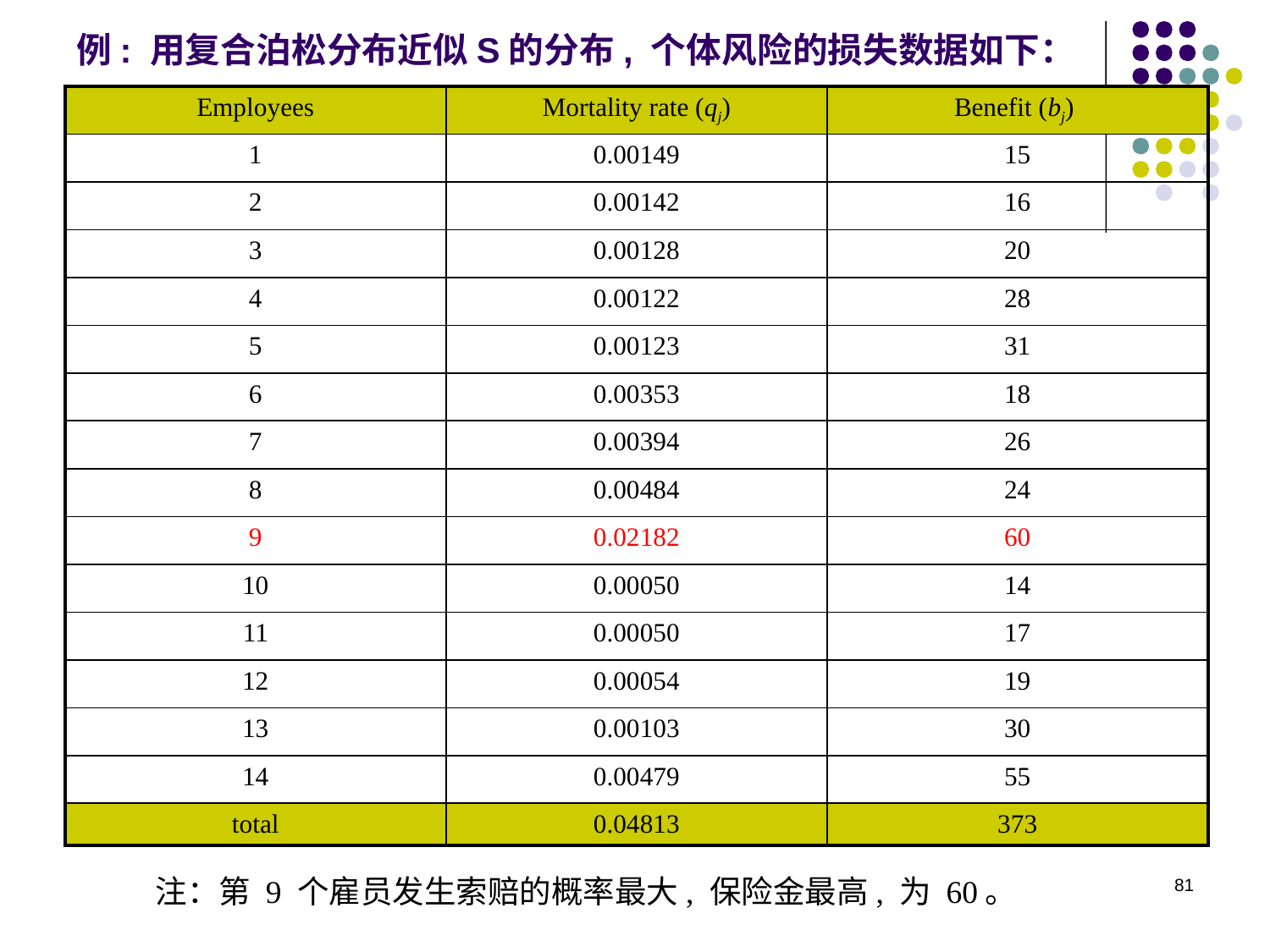

# 例: 用复合泊松分布近似S的分布, 个体风险的损失数据如下：
| Employees | Mortality rate (qj) | Benefit (bj) |
| --- | --- | --- |
| 1 | 0.00149 | 15 |
| 2 | 0.00142 | 16 |
| 3 | 0.00128 | 20 |
| 4 | 0.00122 | 28 |
| 5 | 0.00123 | 31 |
| 6 | 0.00353 | 18 |
| 7 | 0.00394 | 26 |
| 8 | 0.00484 | 24 |
| 9 | 0.02182 | 60 |
| 10 | 0.00050 | 14 |
| 11 | 0.00050 | 17 |
| 12 | 0.00054 | 19 |
| 13 | 0.00103 | 30 |
| 14 | 0.00479 | 55 |
| total | 0.04813 | 373 |
注：第 9 个雇员发生索赔的概率最大, 保险金最高, 为 60。
81